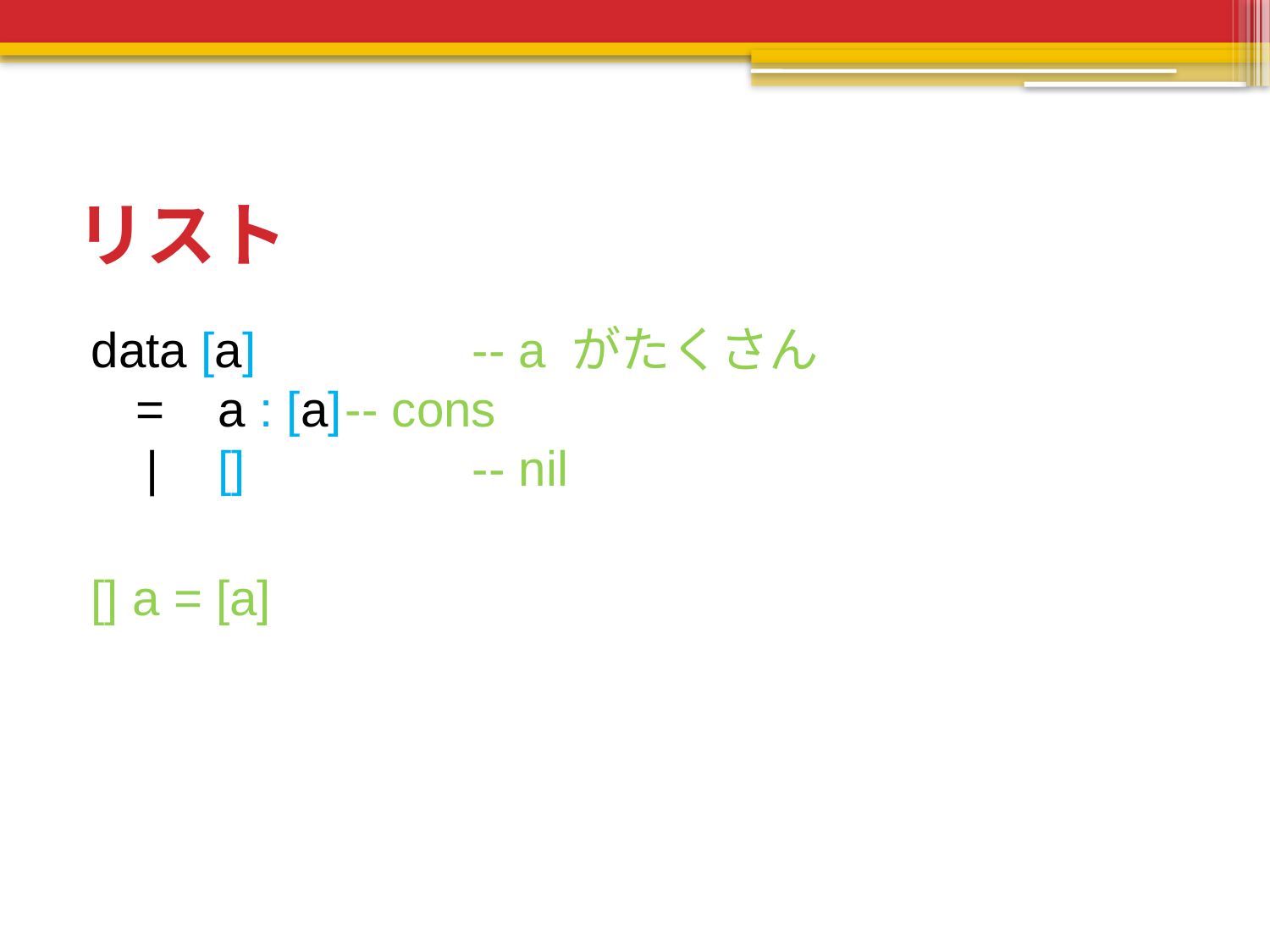

# リスト
data [a]		-- a がたくさん
   =	a : [a]	-- cons
    |	[]		-- nil

[] a = [a]